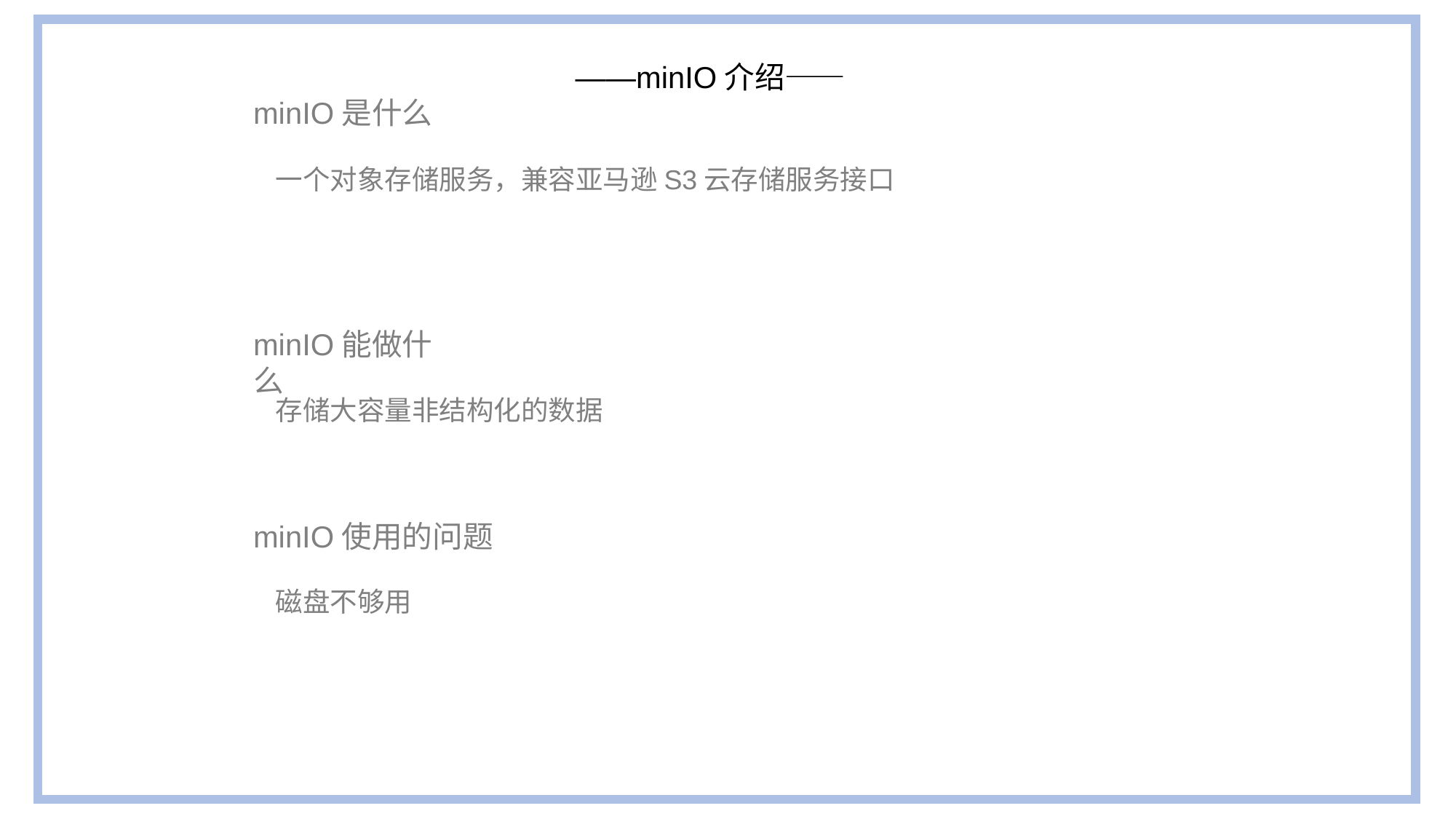

——minIO介绍——
minIO是什么
一个对象存储服务，兼容亚马逊S3云存储服务接口
minIO能做什么
存储大容量非结构化的数据
minIO使用的问题
磁盘不够用